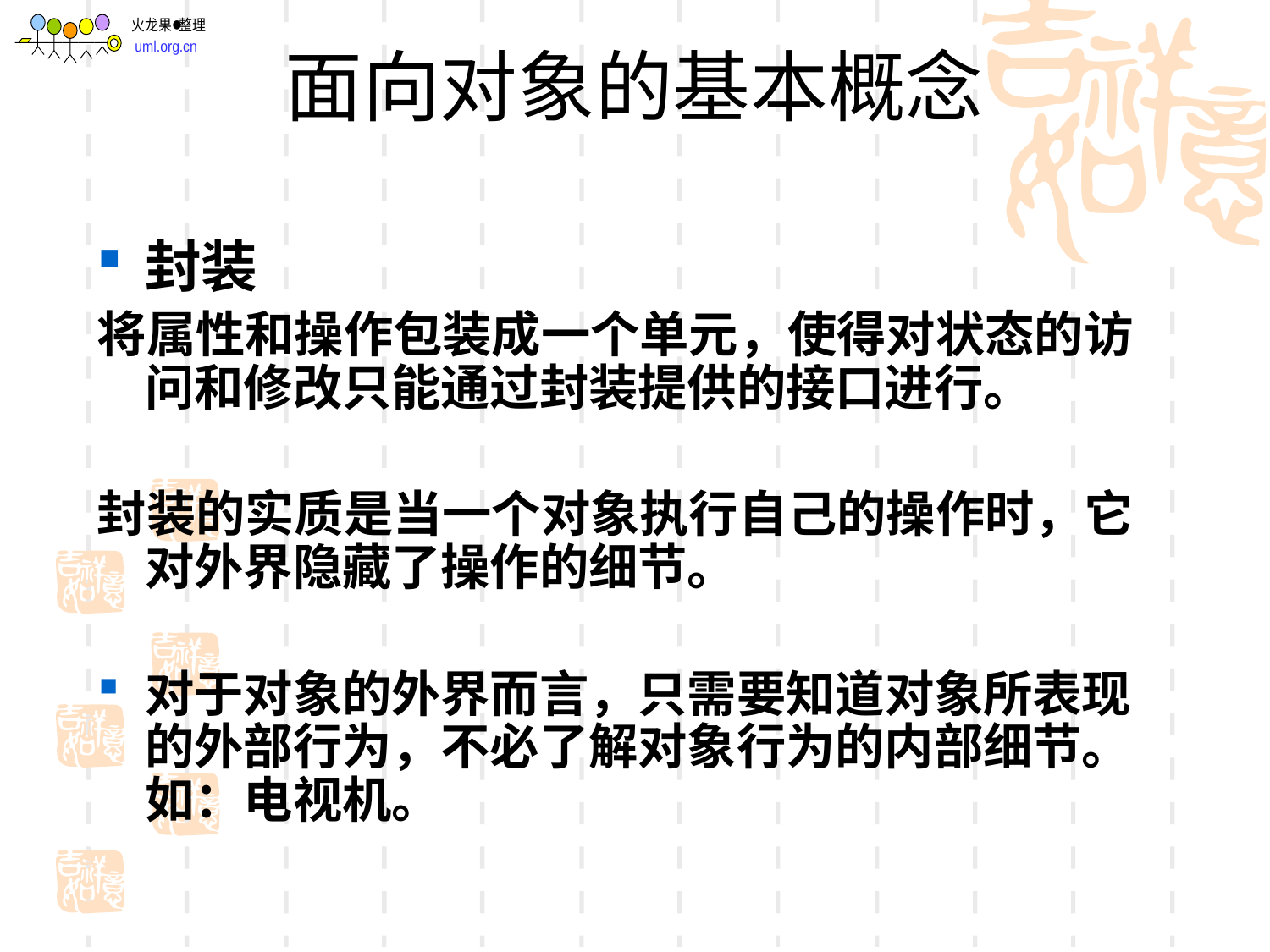

# 面向对象的基本概念
封装
将属性和操作包装成一个单元，使得对状态的访问和修改只能通过封装提供的接口进行。

封装的实质是当一个对象执行自己的操作时，它对外界隐藏了操作的细节。

对于对象的外界而言，只需要知道对象所表现的外部行为，不必了解对象行为的内部细节。如：电视机。